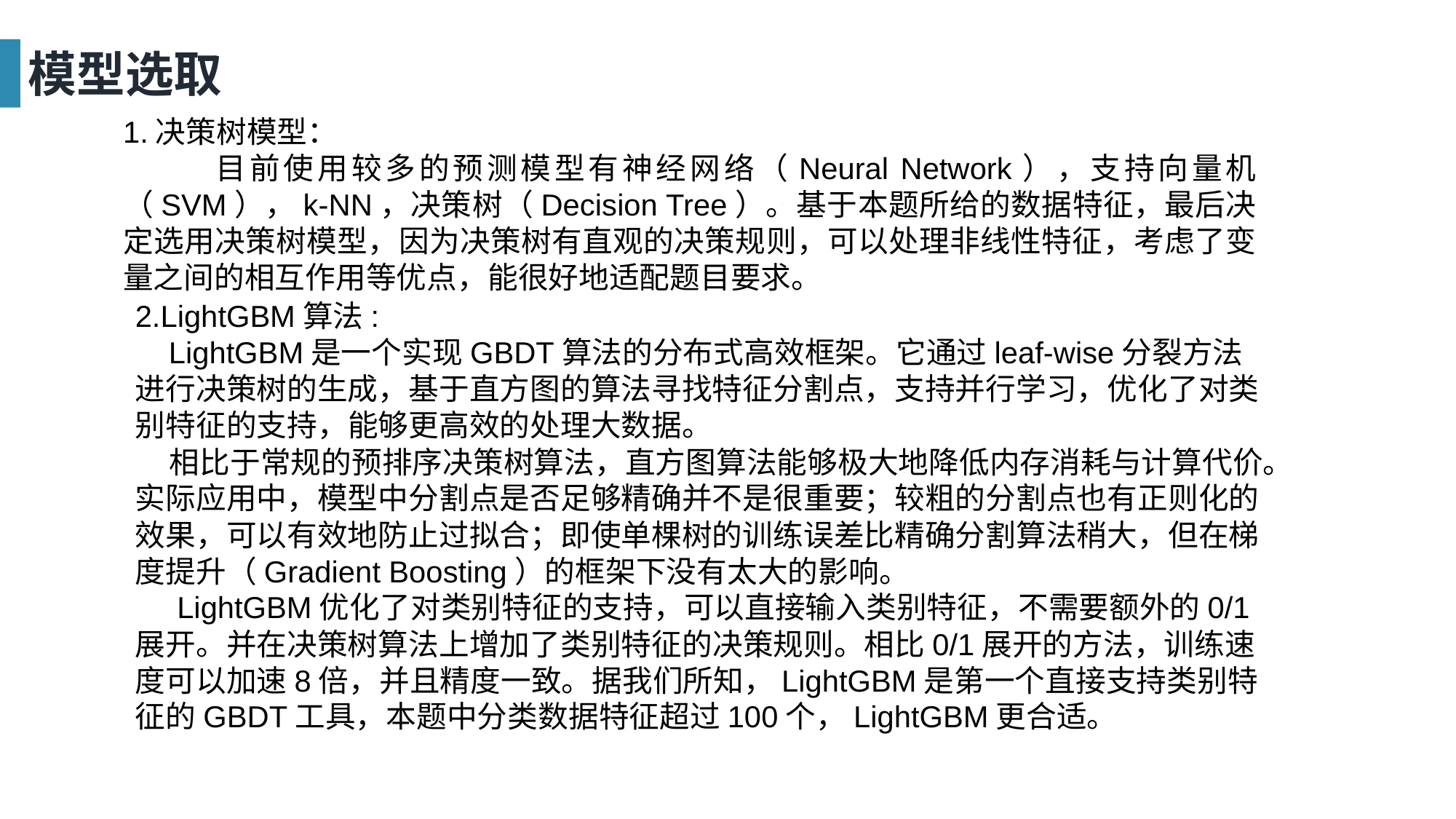

模型选取

1.决策树模型：
        目前使用较多的预测模型有神经网络（Neural Network），支持向量机（SVM），k-NN，决策树（Decision Tree）。基于本题所给的数据特征，最后决定选用决策树模型，因为决策树有直观的决策规则，可以处理非线性特征，考虑了变量之间的相互作用等优点，能很好地适配题目要求。的数据。

2.LightGBM算法:
    LightGBM是一个实现GBDT算法的分布式高效框架。它通过leaf-wise分裂方法进行决策树的生成，基于直方图的算法寻找特征分割点，支持并行学习，优化了对类别特征的支持，能够更高效的处理大数据。
    相比于常规的预排序决策树算法，直方图算法能够极大地降低内存消耗与计算代价。实际应用中，模型中分割点是否足够精确并不是很重要；较粗的分割点也有正则化的效果，可以有效地防止过拟合；即使单棵树的训练误差比精确分割算法稍大，但在梯度提升（Gradient Boosting）的框架下没有太大的影响。
     LightGBM优化了对类别特征的支持，可以直接输入类别特征，不需要额外的0/1展开。并在决策树算法上增加了类别特征的决策规则。相比0/1展开的方法，训练速度可以加速8倍，并且精度一致。据我们所知，LightGBM是第一个直接支持类别特征的GBDT工具，本题中分类数据特征超过100个，LightGBM更合适。
数据。